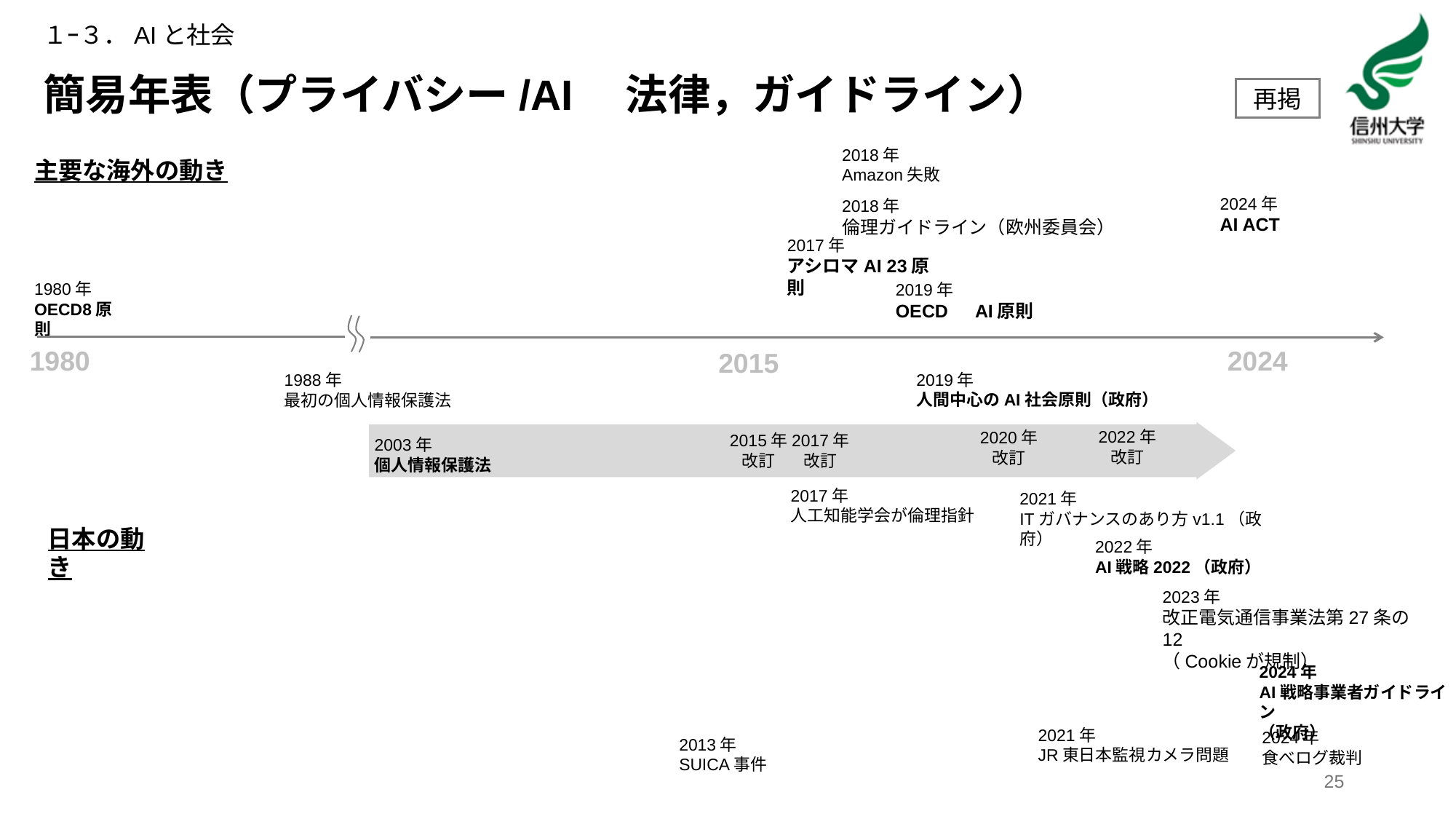

１ｰ３．AIと社会
# 簡易年表（プライバシー/AI　法律，ガイドライン）
再掲
2018年
Amazon失敗
主要な海外の動き
2024年
AI ACT
2018年
倫理ガイドライン（欧州委員会）
2017年
アシロマAI 23原則
1980年
OECD8原則
2019年
OECD　AI原則

1980
2024
2015
2019年
人間中心のAI社会原則（政府）
1988年
最初の個人情報保護法
2022年
改訂

2020年
改訂
2015年
改訂
2017年
改訂
2003年
個人情報保護法
2017年
人工知能学会が倫理指針
2021年
ITガバナンスのあり方v1.1（政府）
日本の動き
2022年
AI戦略2022（政府）
2023年
改正電気通信事業法第27条の12
（Cookieが規制）
2024年
AI戦略事業者ガイドライン
（政府）
2021年
JR東日本監視カメラ問題
2024年
食べログ裁判
2013年
SUICA事件
25